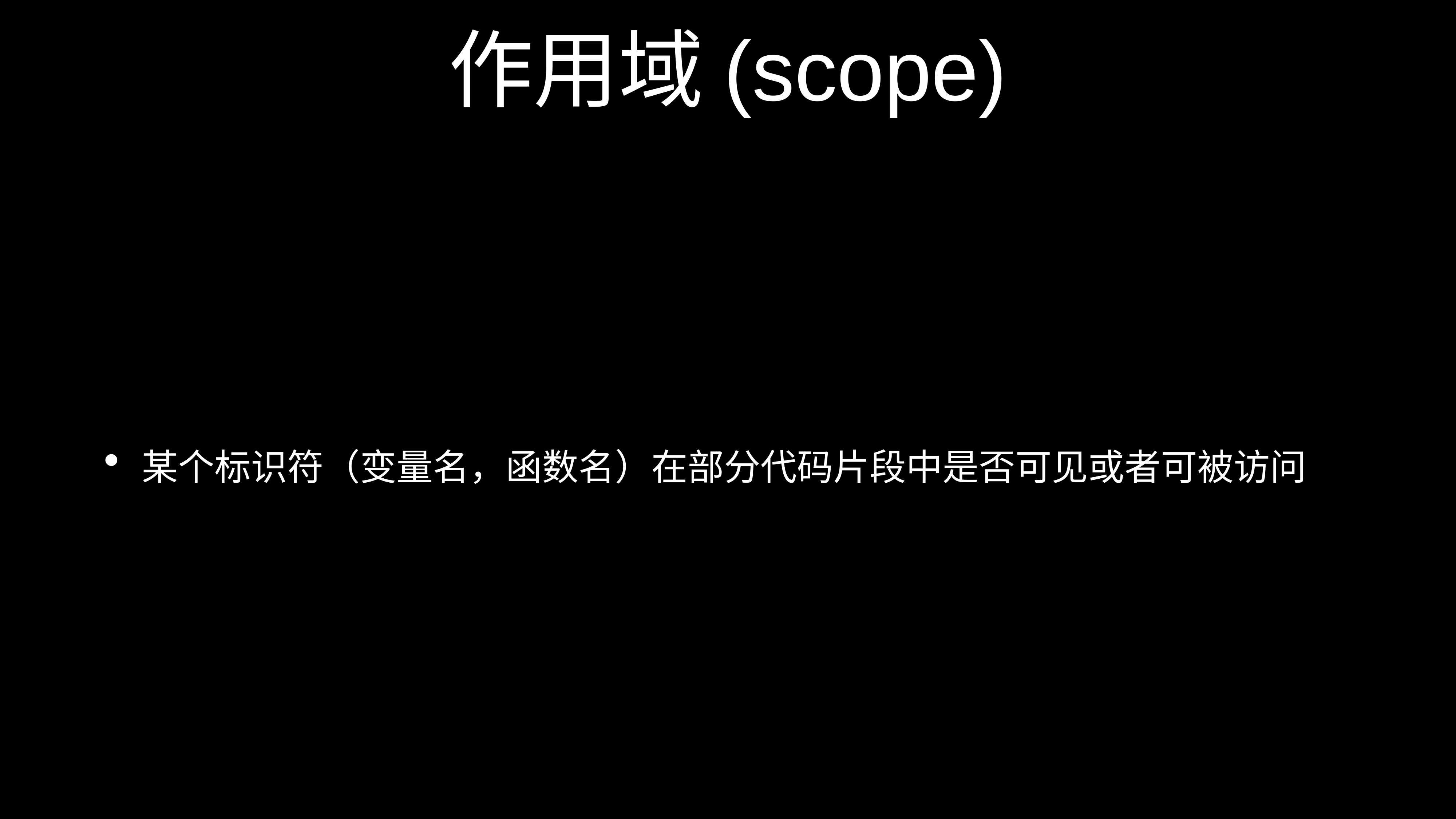

# 作用域(scope)
某个标识符（变量名，函数名）在部分代码片段中是否可见或者可被访问